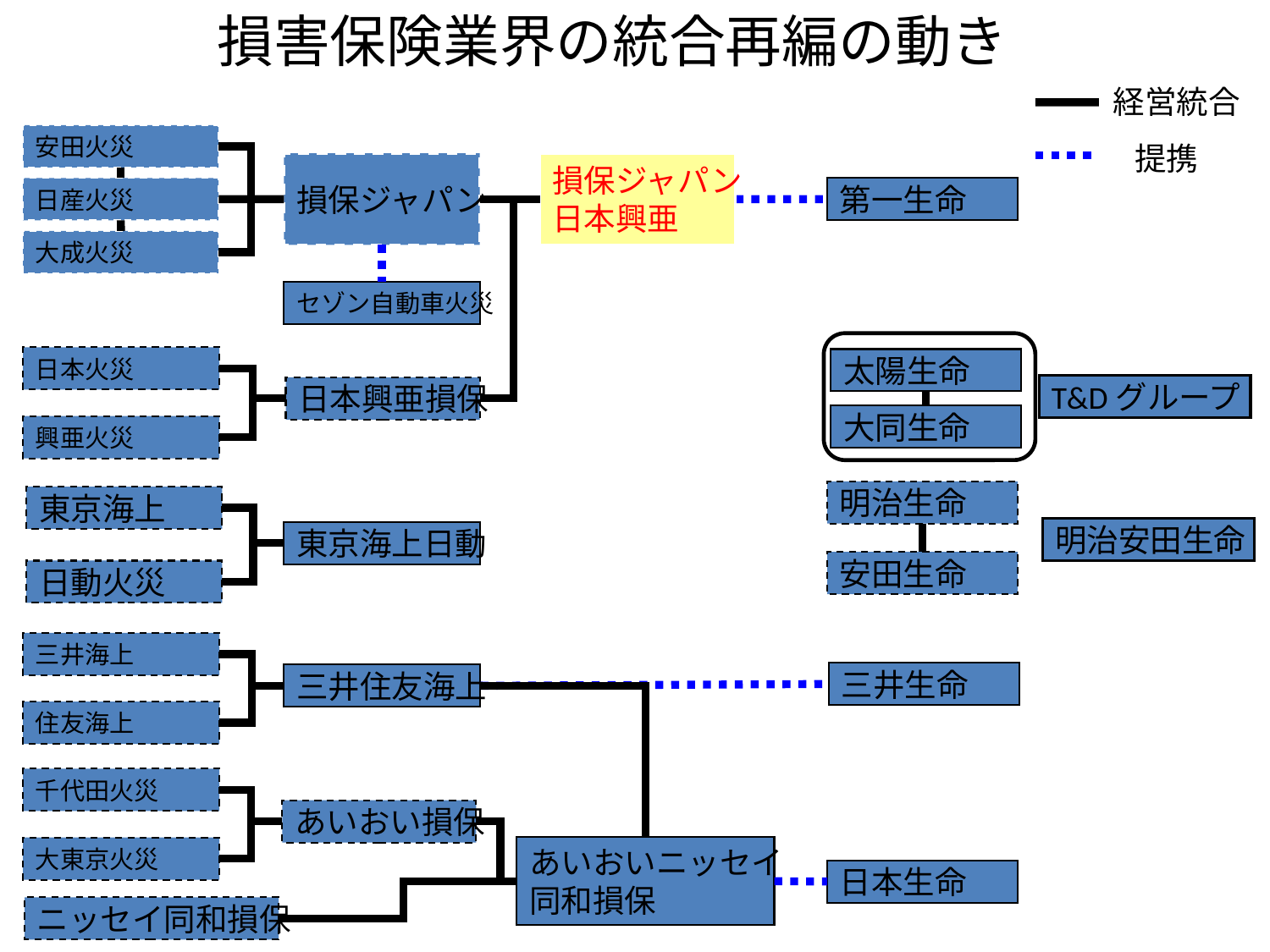

損害保険業界の統合再編の動き
経営統合

安田火災
提携
損保ジャパン
損保ジャパン
日本興亜
日産火災
第一生命
大成火災
セゾン自動車火災

日本火災
太陽生命
T&Dグループ
日本興亜損保
大同生命
興亜火災
明治生命
東京海上
明治安田生命
東京海上日動
安田生命
日動火災
三井海上
三井生命
三井住友海上
住友海上
千代田火災
あいおい損保
あいおいニッセイ
同和損保
大東京火災
日本生命
ニッセイ同和損保